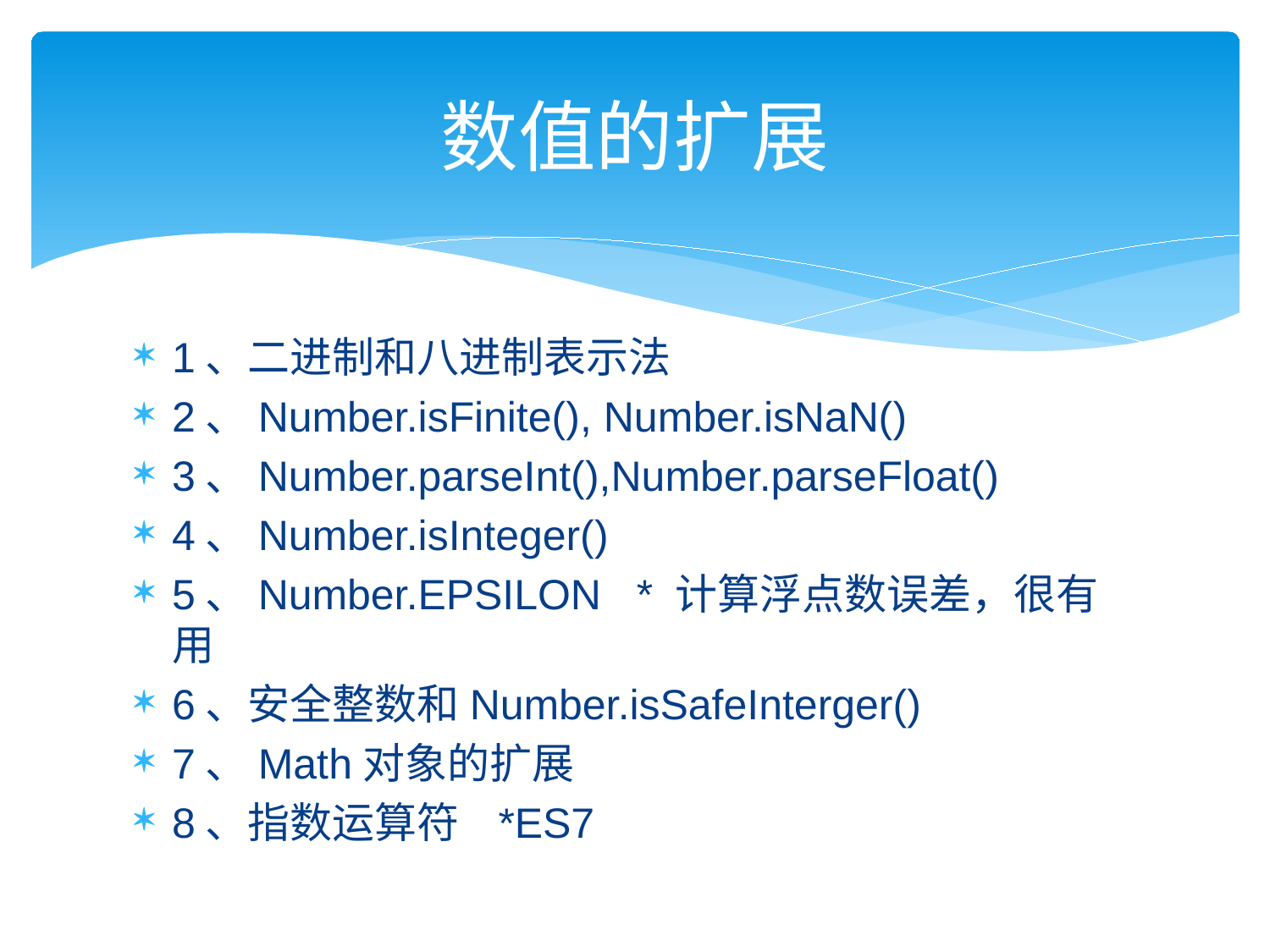

# 数值的扩展
1、二进制和八进制表示法
2、Number.isFinite(), Number.isNaN()
3、Number.parseInt(),Number.parseFloat()
4、Number.isInteger()
5、Number.EPSILON   * 计算浮点数误差，很有用
6、安全整数和Number.isSafeInterger()
7、Math对象的扩展
8、指数运算符   *ES7